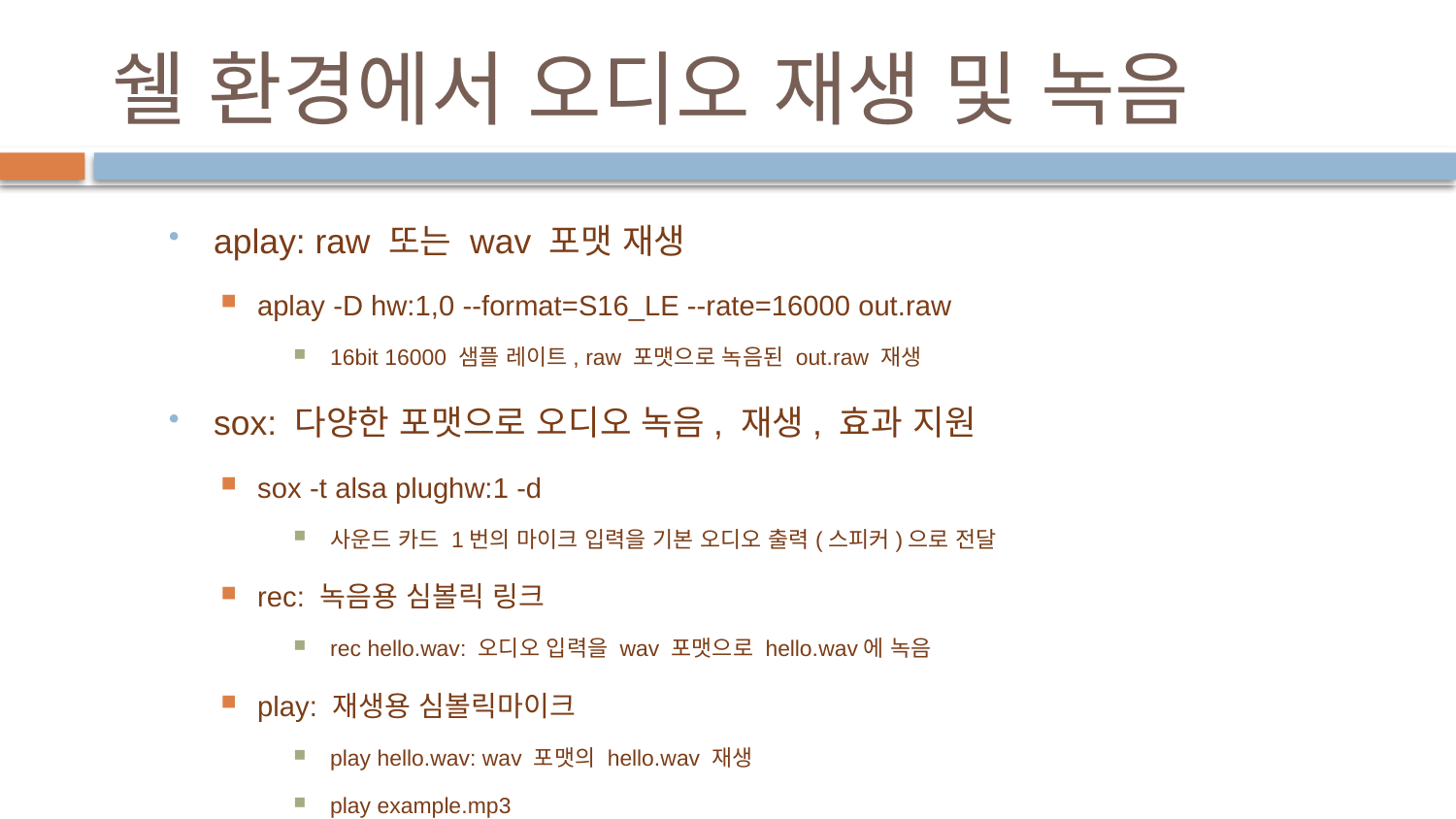

# 쉘 환경에서 오디오 재생 및 녹음
aplay: raw 또는 wav 포맷 재생
aplay -D hw:1,0 --format=S16_LE --rate=16000 out.raw
16bit 16000 샘플 레이트, raw 포맷으로 녹음된 out.raw 재생
sox: 다양한 포맷으로 오디오 녹음, 재생, 효과 지원
sox -t alsa plughw:1 -d
사운드 카드 1번의 마이크 입력을 기본 오디오 출력(스피커)으로 전달
rec: 녹음용 심볼릭 링크
rec hello.wav: 오디오 입력을 wav 포맷으로 hello.wav에 녹음
play: 재생용 심볼릭마이크
play hello.wav: wav 포맷의 hello.wav 재생
play example.mp3